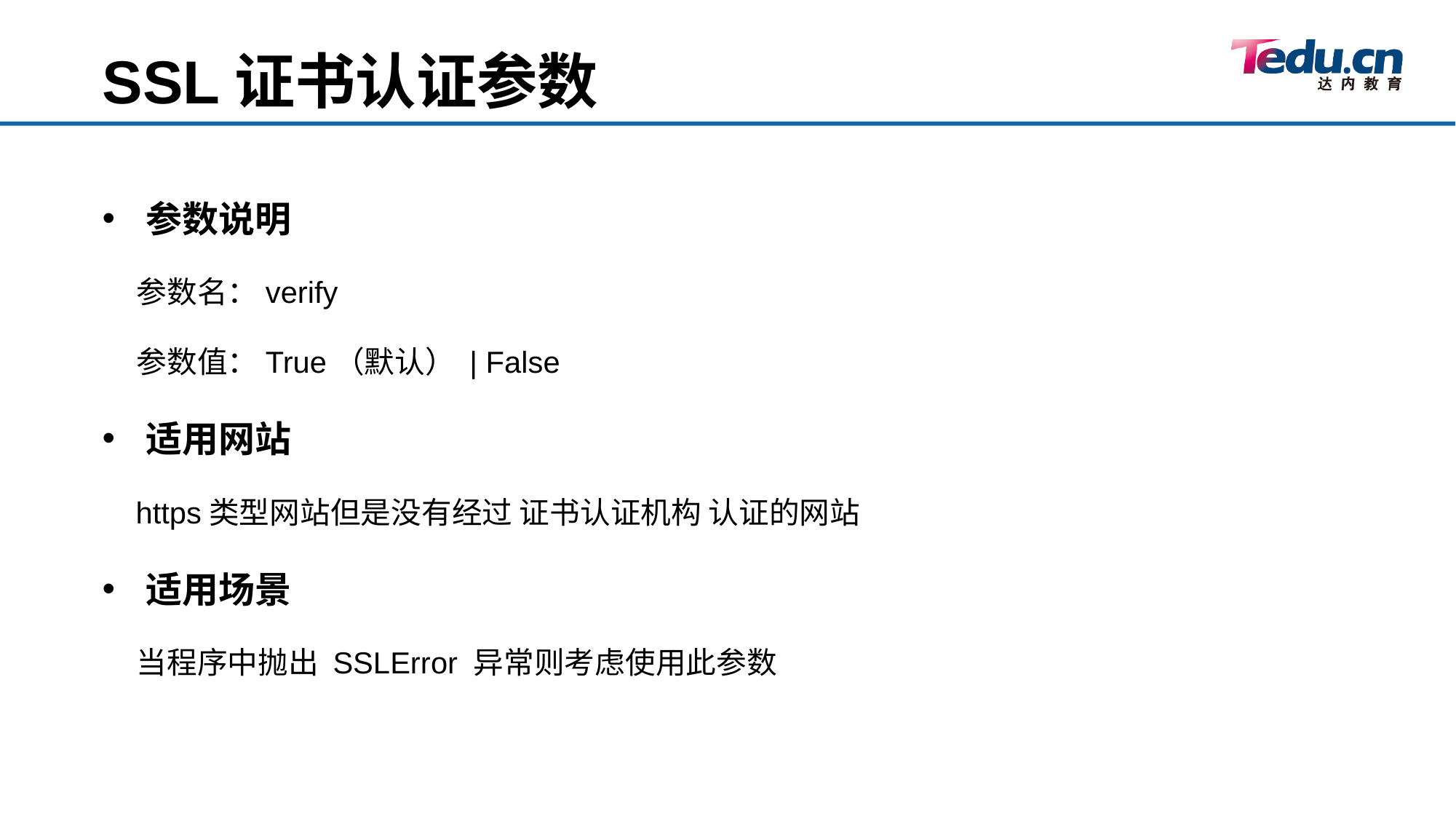

SSL证书认证参数
参数说明
    参数名：verify
    参数值：True（默认） | False
适用网站
    https类型网站但是没有经过 证书认证机构 认证的网站
适用场景
    当程序中抛出 SSLError 异常则考虑使用此参数